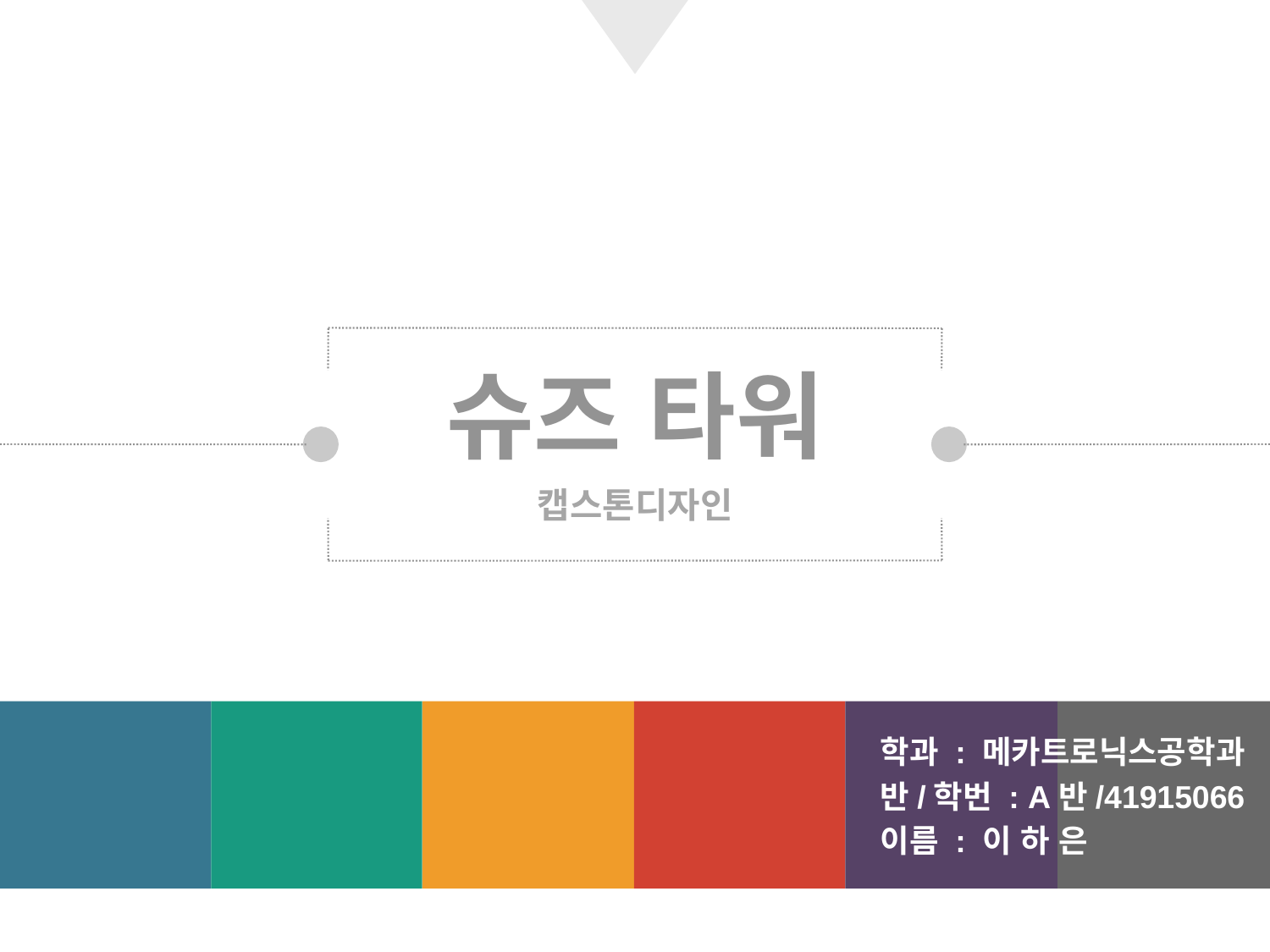

# 슈즈 타워
캡스톤디자인
학과 : 메카트로닉스공학과
반/학번 : A반/41915066
이름 : 이 하 은